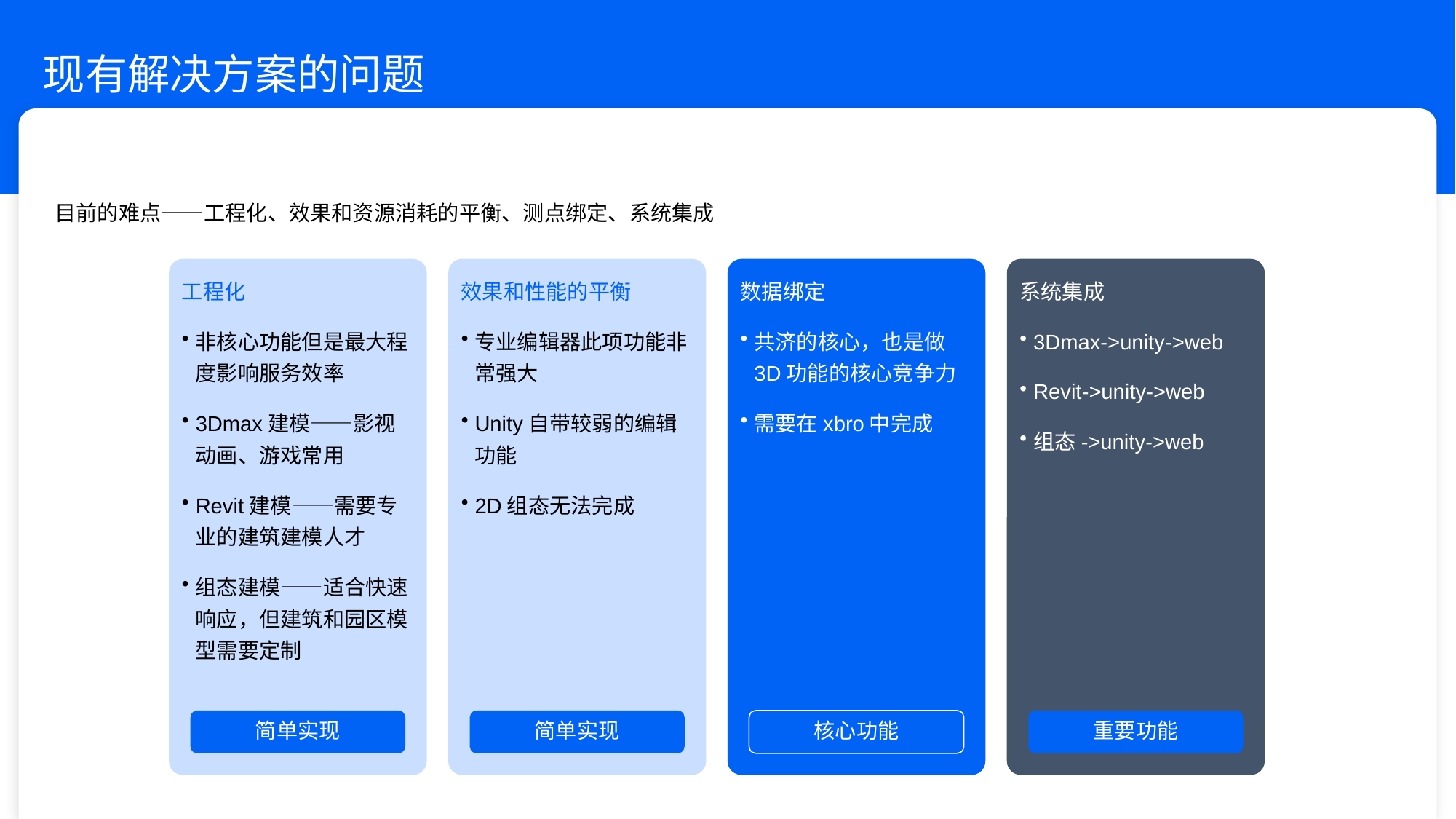

# 现有解决方案的问题
目前的难点——工程化、效果和资源消耗的平衡、测点绑定、系统集成
工程化
非核心功能但是最大程度影响服务效率
3Dmax建模——影视动画、游戏常用
Revit建模——需要专业的建筑建模人才
组态建模——适合快速响应，但建筑和园区模型需要定制

效果和性能的平衡
专业编辑器此项功能非常强大
Unity自带较弱的编辑功能
2D组态无法完成

数据绑定
共济的核心，也是做3D功能的核心竞争力
需要在xbro中完成

系统集成
3Dmax->unity->web
Revit->unity->web
组态->unity->web

简单实现
简单实现
核心功能
重要功能